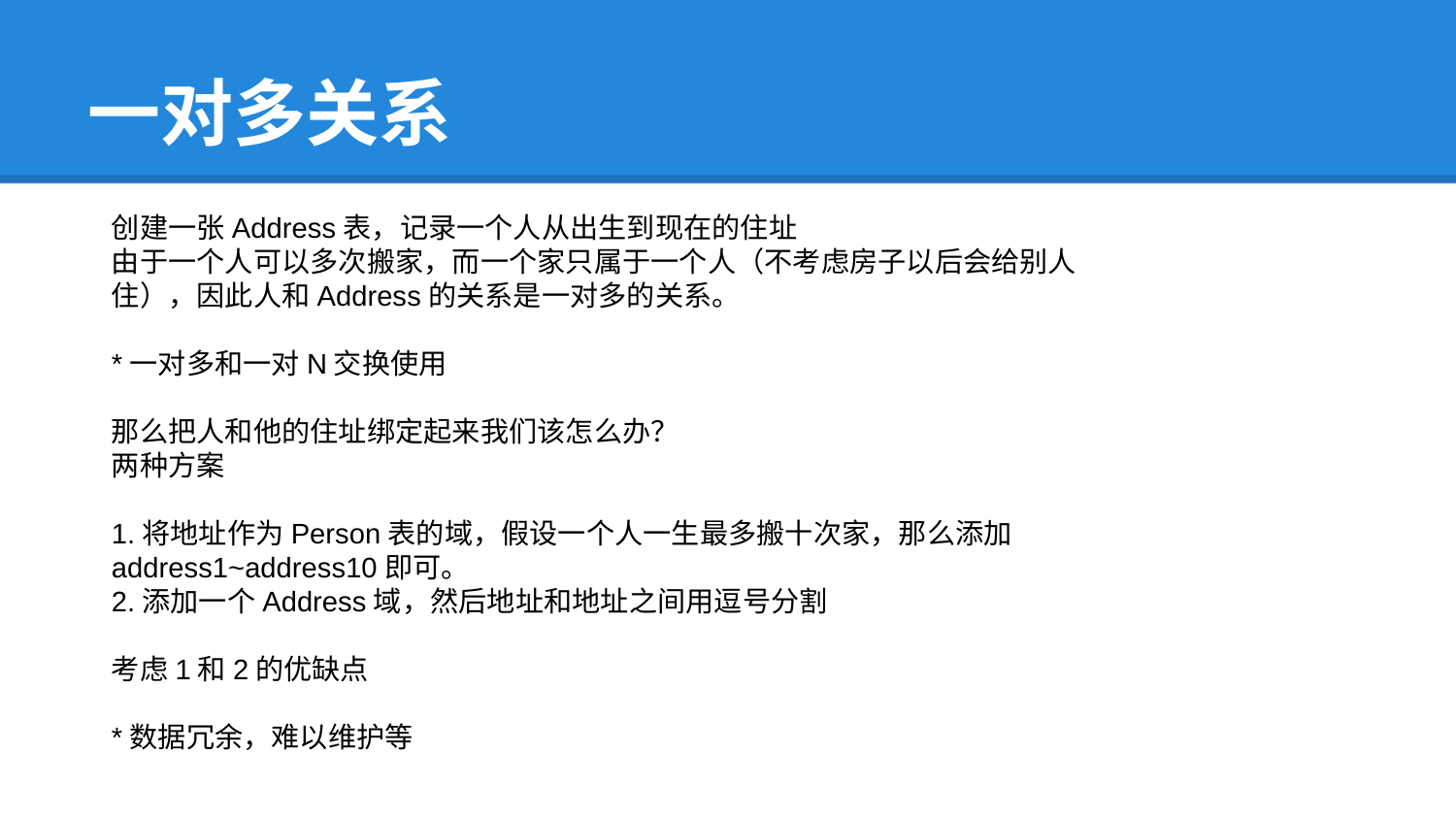

# 一对多关系
创建一张Address表，记录一个人从出生到现在的住址
由于一个人可以多次搬家，而一个家只属于一个人（不考虑房子以后会给别人住），因此人和Address的关系是一对多的关系。
*一对多和一对N交换使用

那么把人和他的住址绑定起来我们该怎么办？
两种方案

1.将地址作为Person表的域，假设一个人一生最多搬十次家，那么添加address1~address10即可。
2.添加一个Address域，然后地址和地址之间用逗号分割

考虑1和2的优缺点

*数据冗余，难以维护等